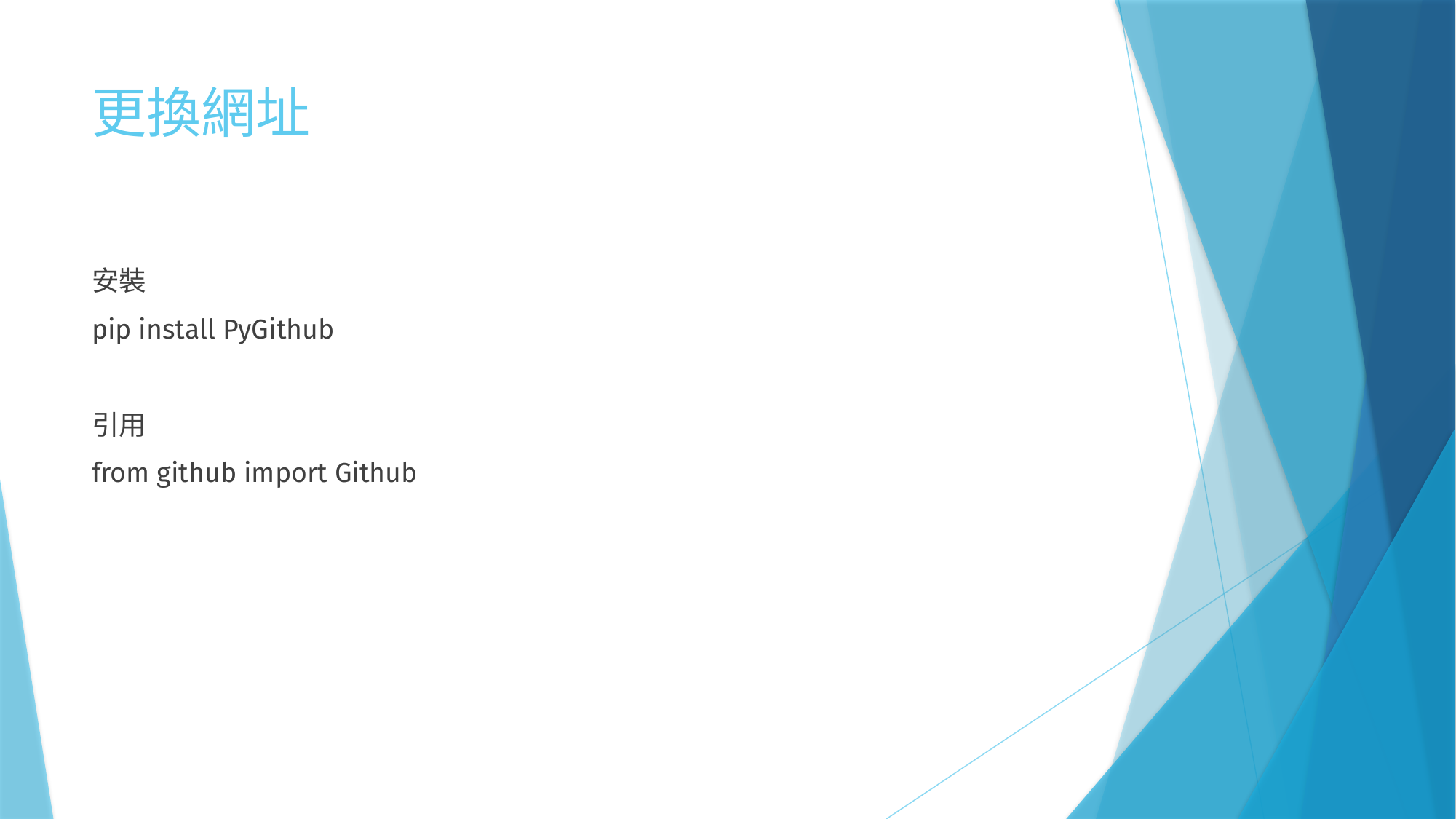

# 更換網址
安裝
pip install PyGithub

引用
from github import Github